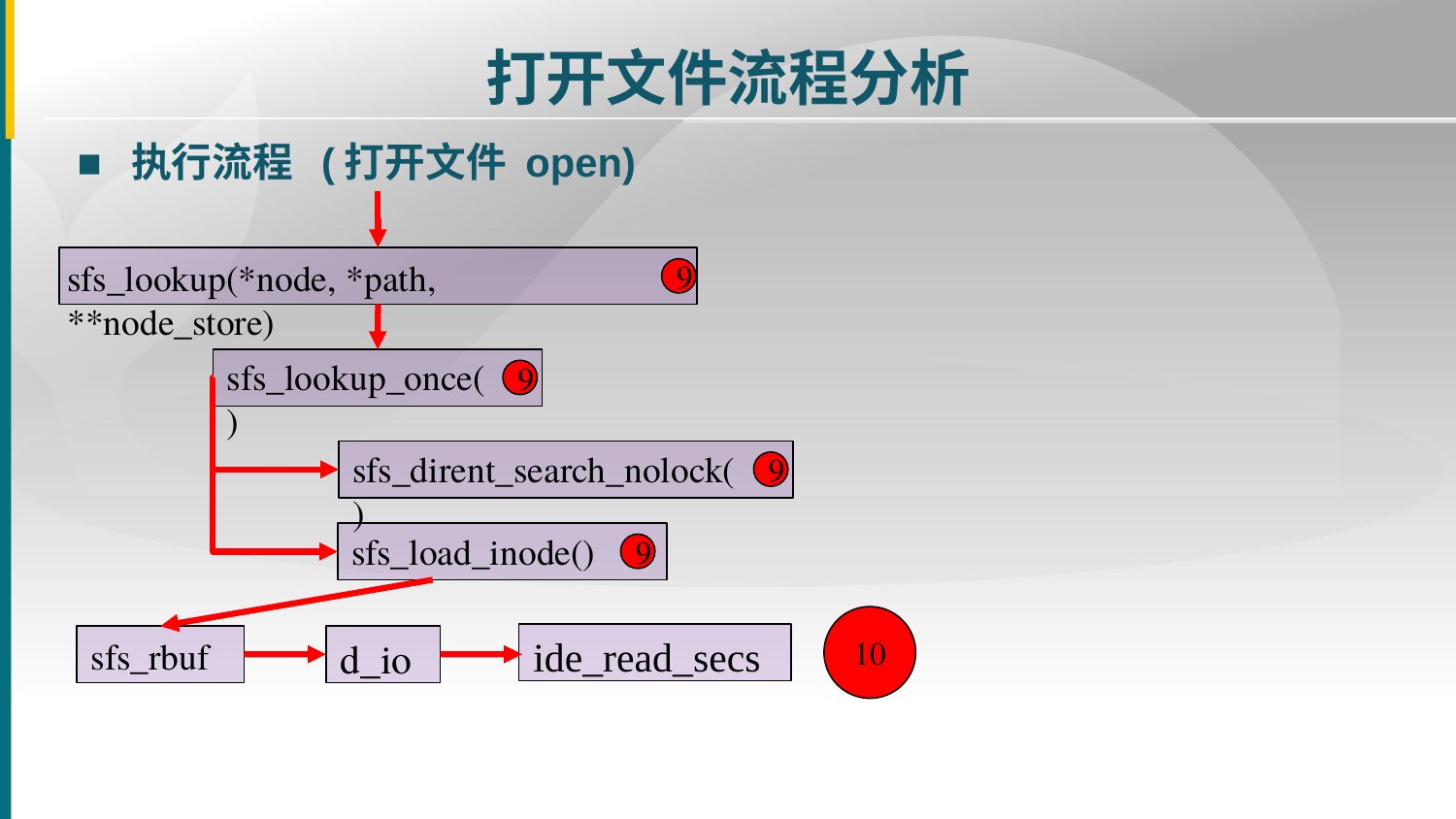

打开文件流程分析
■
执行流程  (打开文件 open)
sfs_lookup(*node, *path, **node_store)

9
sfs_lookup_once()

9
sfs_dirent_search_nolock()

9
sfs_load_inode()

9
10
ide_read_secs

d_io
sfs_rbuf